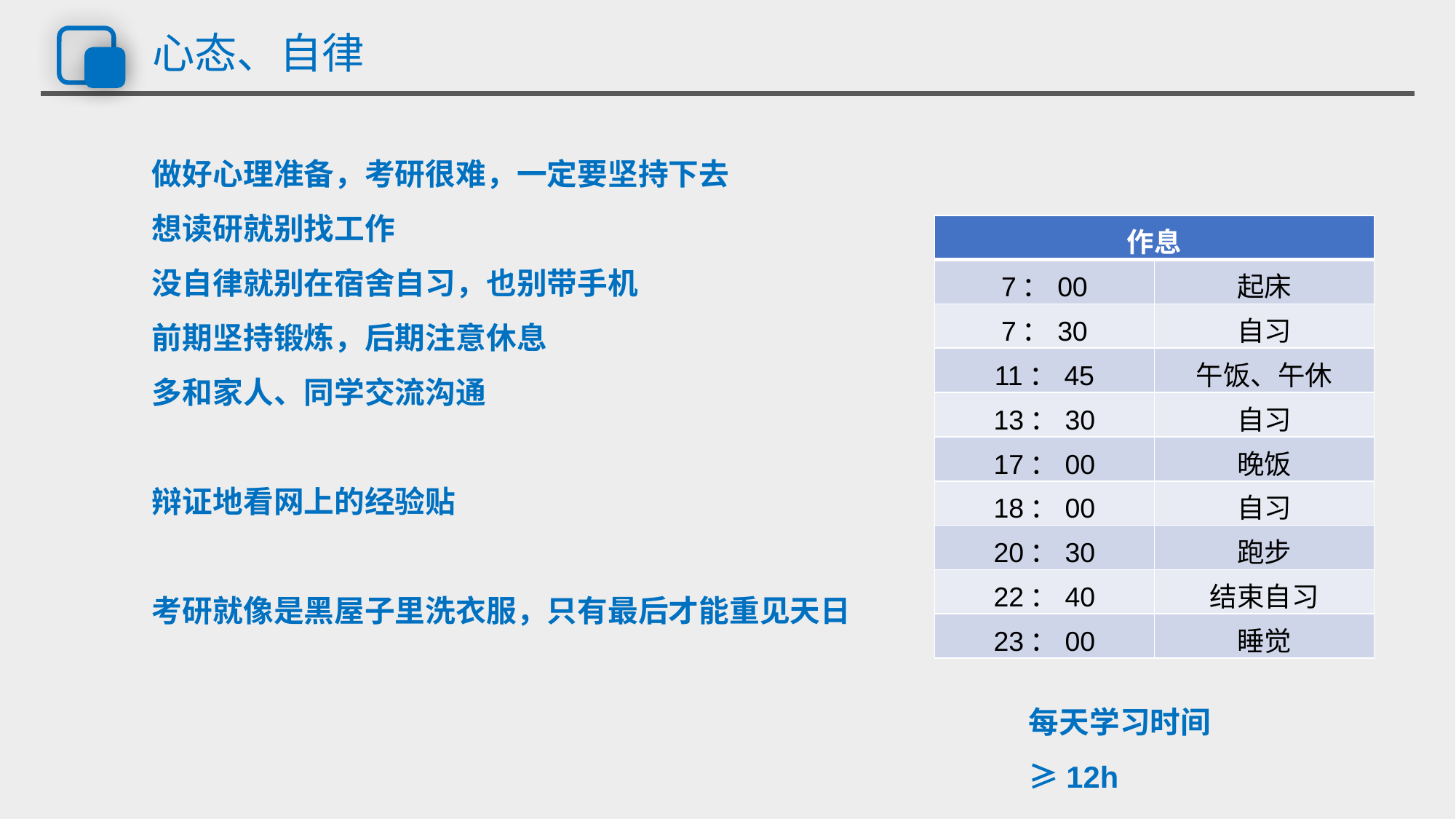

# 心态、自律
做好心理准备，考研很难，一定要坚持下去
想读研就别找工作
没自律就别在宿舍自习，也别带手机
前期坚持锻炼，后期注意休息
多和家人、同学交流沟通

辩证地看网上的经验贴

考研就像是黑屋子里洗衣服，只有最后才能重见天日
| 作息 |  |
| --- | --- |
| 7：00 | 起床 |
| 7：30 | 自习 |
| 11：45 | 午饭、午休 |
| 13：30 | 自习 |
| 17：00 | 晚饭 |
| 18：00 | 自习 |
| 20：30 | 跑步 |
| 22：40 | 结束自习 |
| 23：00 | 睡觉 |
每天学习时间≥12h